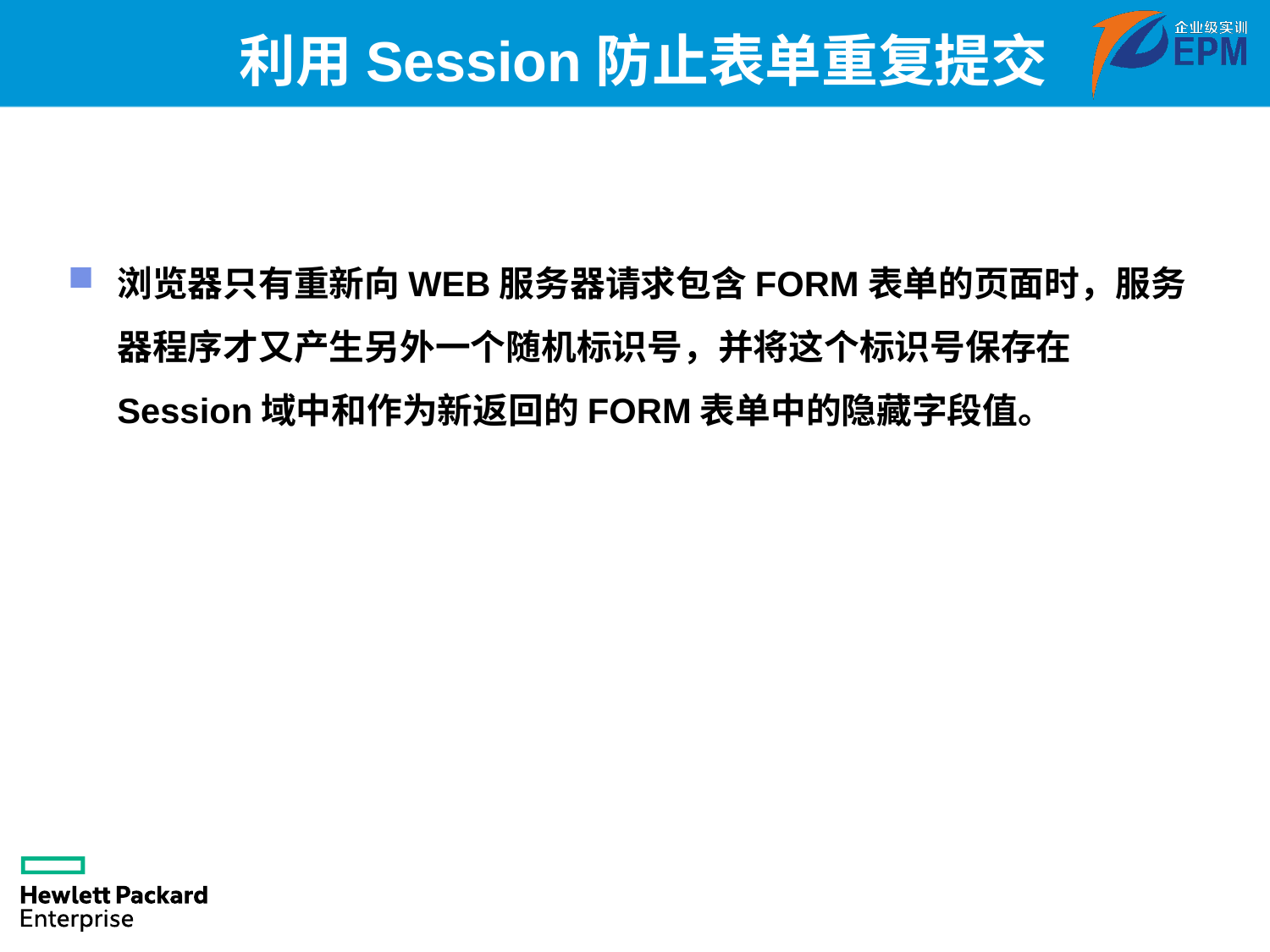

# 利用Session防止表单重复提交
浏览器只有重新向WEB服务器请求包含FORM表单的页面时，服务器程序才又产生另外一个随机标识号，并将这个标识号保存在Session域中和作为新返回的FORM表单中的隐藏字段值。